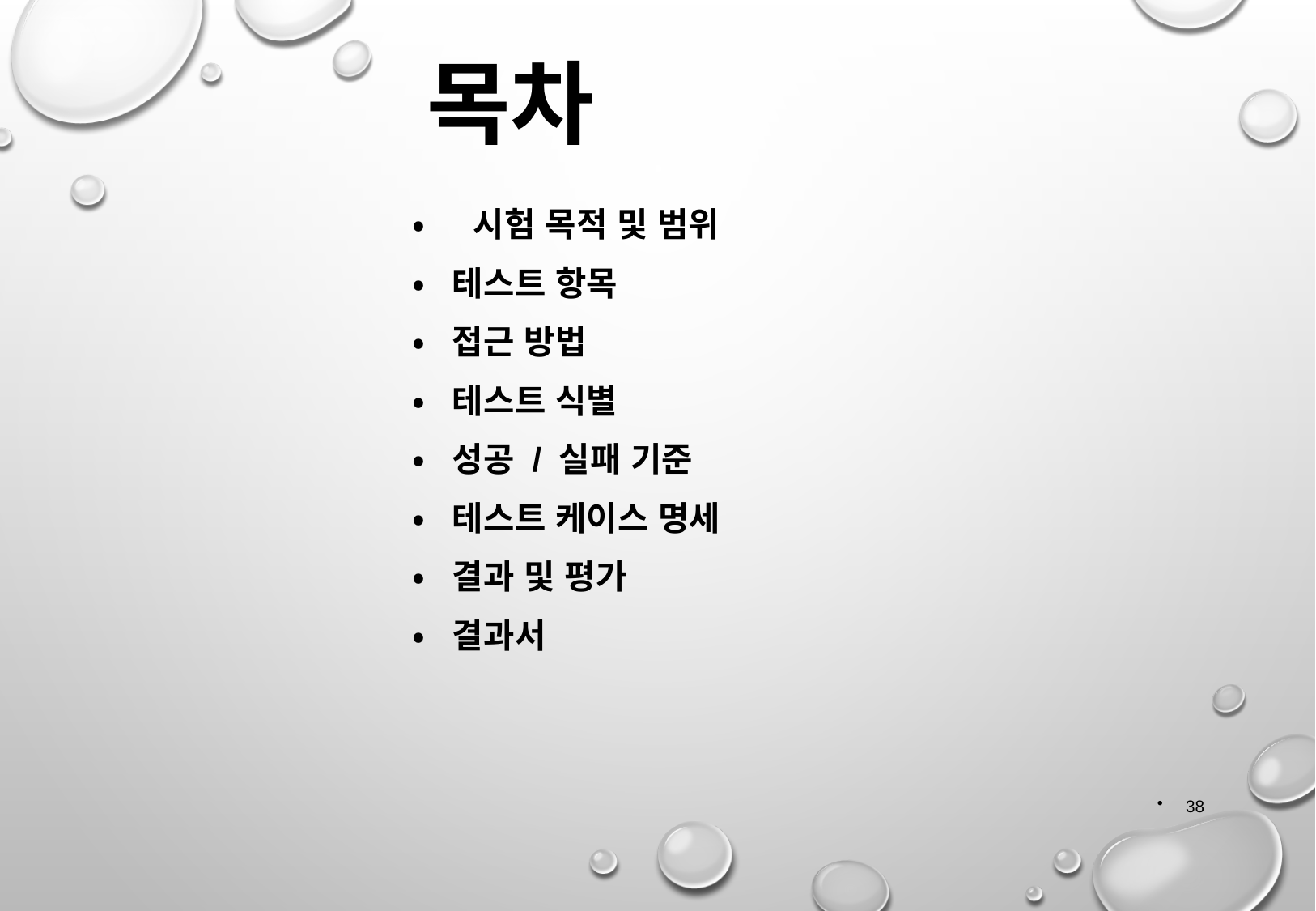

목차

•  시험 목적 및 범위
•  테스트 항목
•  접근 방법
•  테스트 식별
•  성공 / 실패 기준
•  테스트 케이스 명세
•  결과 및 평가
•  결과서
38